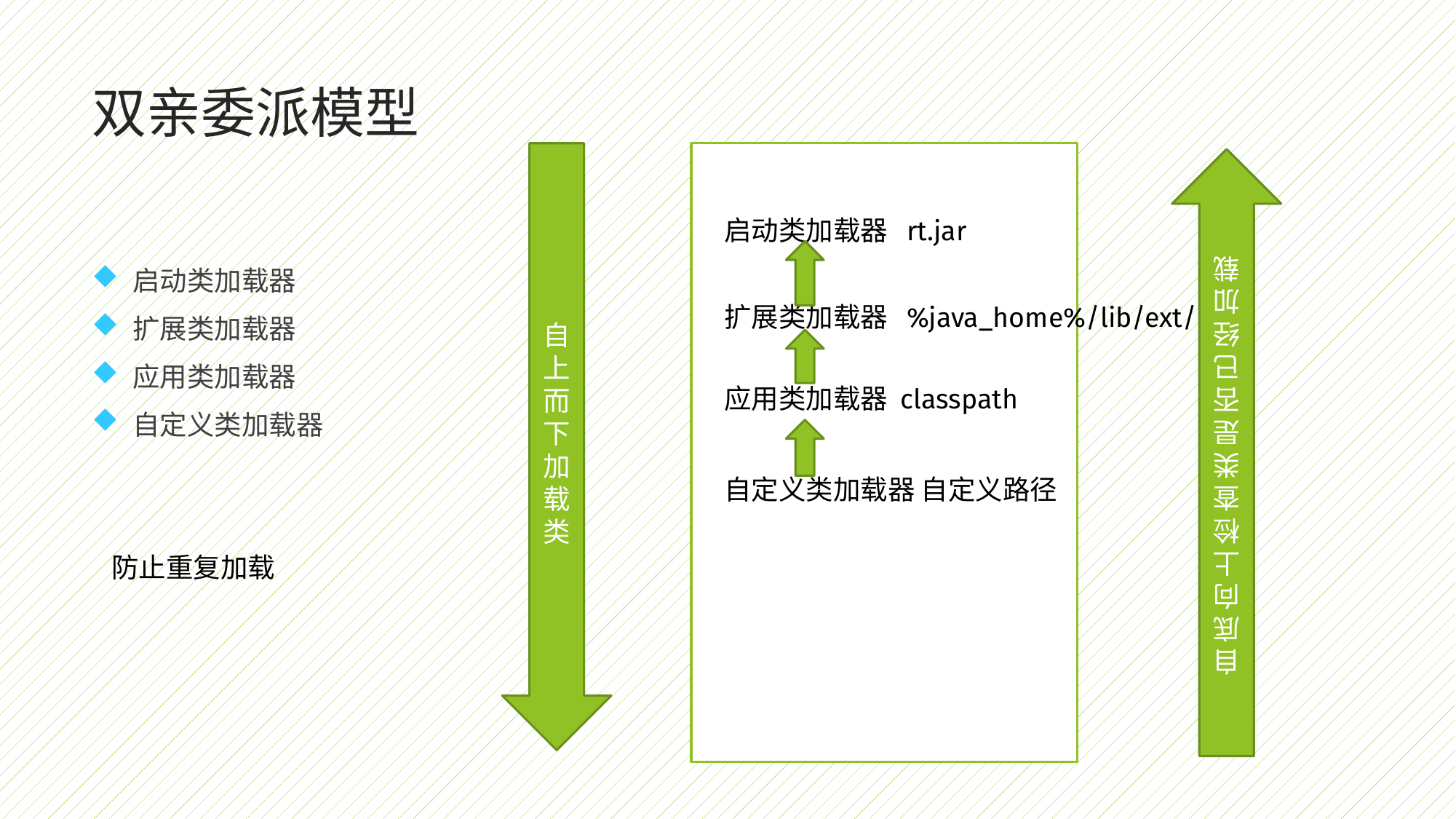

# 双亲委派模型
自上而下加载类

自底向上检查类是否已经加载
启动类加载器  rt.jar

启动类加载器
扩展类加载器
应用类加载器
自定义类加载器
扩展类加载器  %java_home%/lib/ext/

应用类加载器 classpath

自定义类加载器 自定义路径
防止重复加载